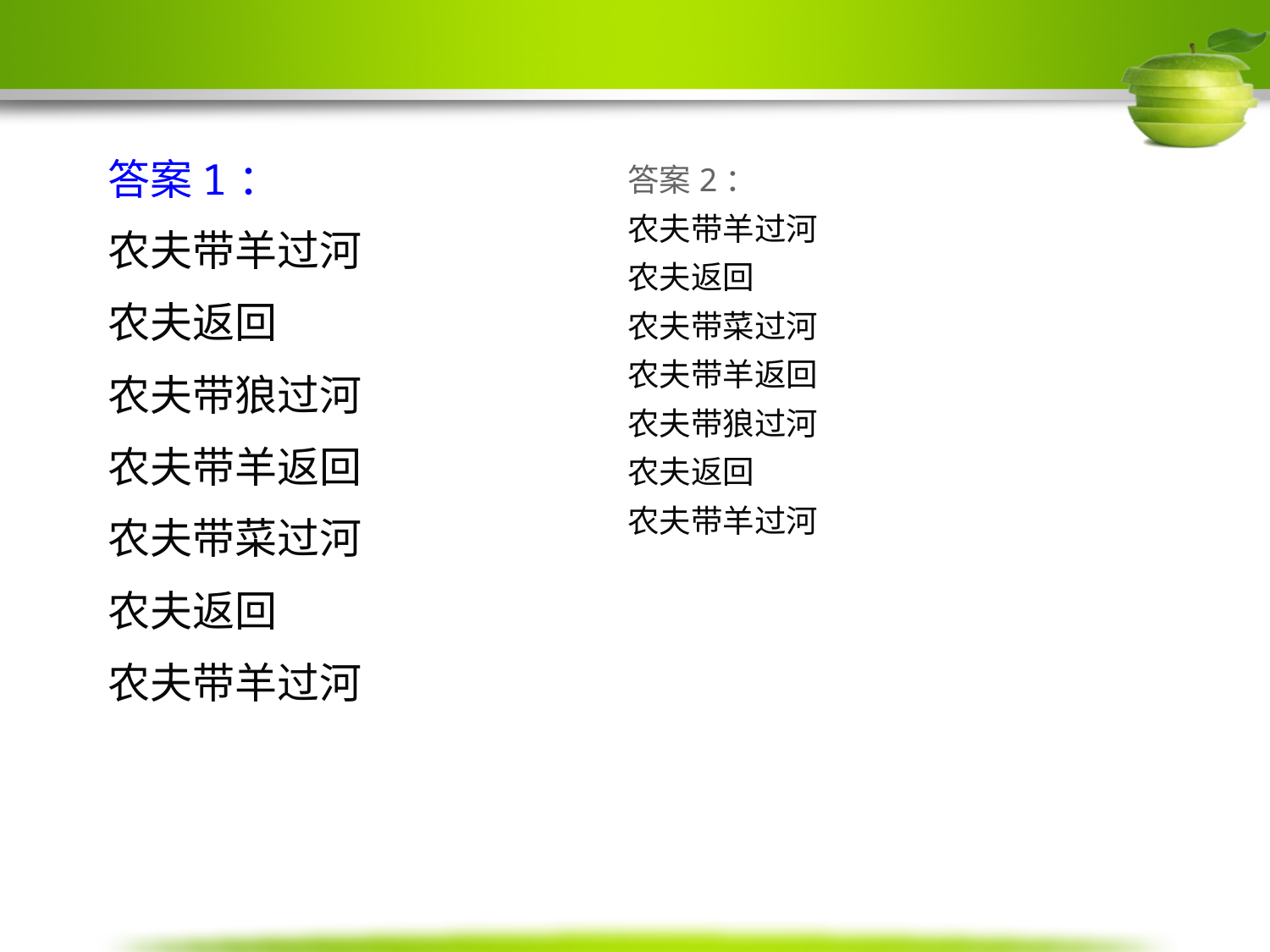

答案1：
农夫带羊过河
农夫返回
农夫带狼过河
农夫带羊返回
农夫带菜过河
农夫返回
农夫带羊过河
答案2：
农夫带羊过河
农夫返回
农夫带菜过河
农夫带羊返回
农夫带狼过河
农夫返回
农夫带羊过河